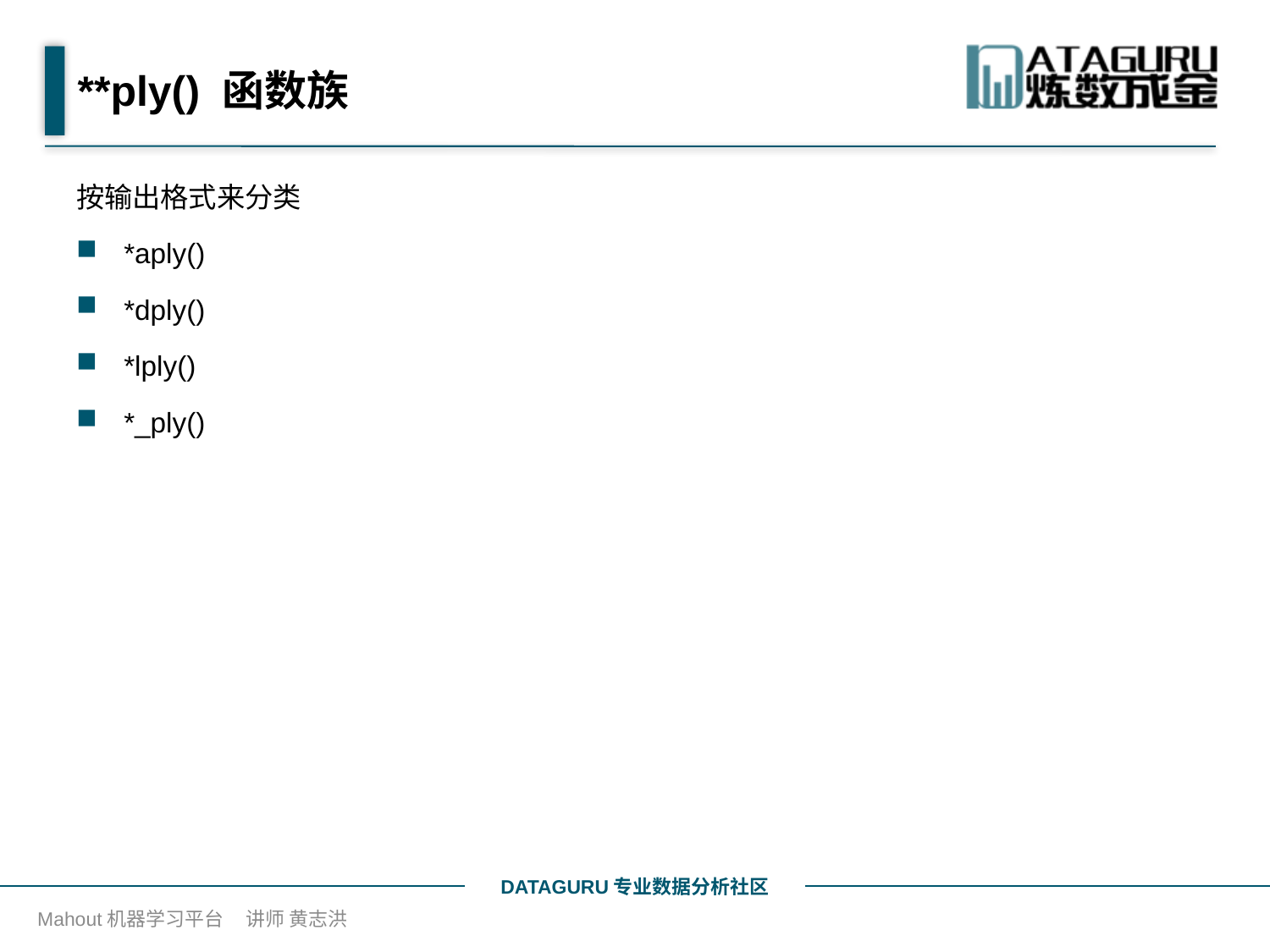

# **ply() 函数族
按输出格式来分类
*aply()
*dply()
*lply()
*_ply()